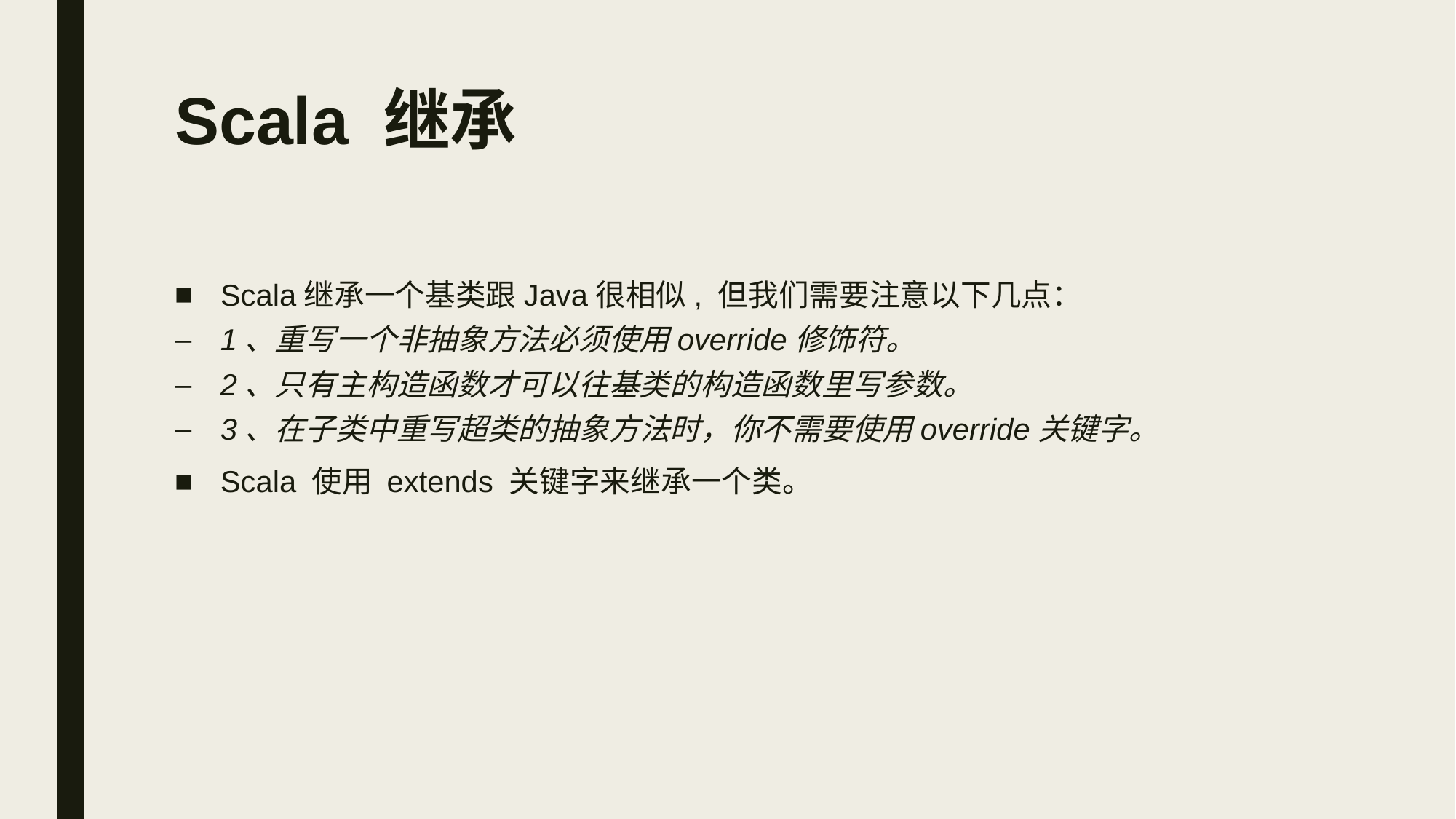

# Scala 继承
Scala继承一个基类跟Java很相似, 但我们需要注意以下几点：
1、重写一个非抽象方法必须使用override修饰符。
2、只有主构造函数才可以往基类的构造函数里写参数。
3、在子类中重写超类的抽象方法时，你不需要使用override关键字。
Scala 使用 extends 关键字来继承一个类。